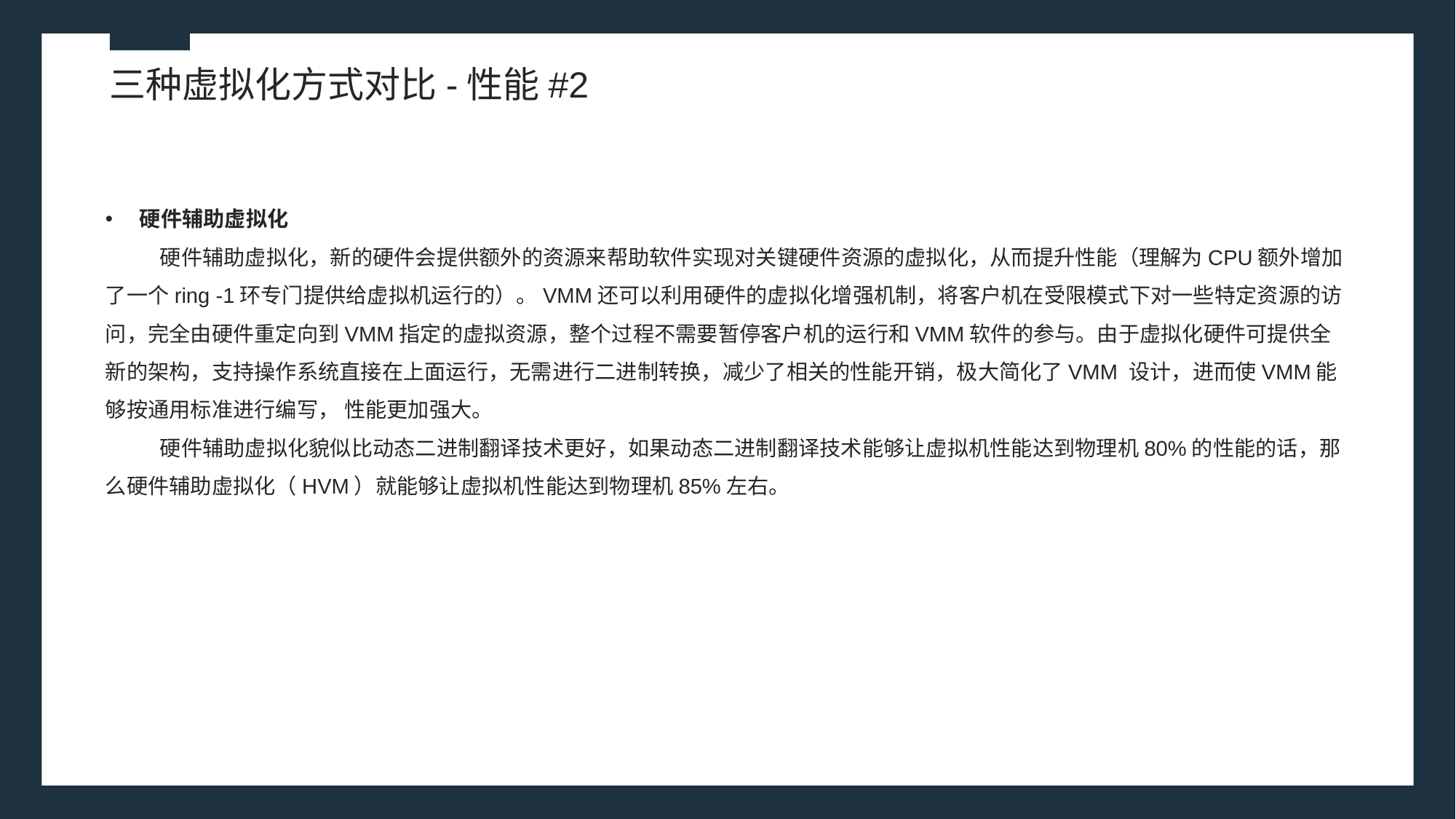

三种虚拟化方式对比-性能#2
硬件辅助虚拟化
硬件辅助虚拟化，新的硬件会提供额外的资源来帮助软件实现对关键硬件资源的虚拟化，从而提升性能（理解为CPU额外增加了一个ring -1环专门提供给虚拟机运行的）。VMM还可以利用硬件的虚拟化增强机制，将客户机在受限模式下对一些特定资源的访问，完全由硬件重定向到VMM指定的虚拟资源，整个过程不需要暂停客户机的运行和VMM软件的参与。由于虚拟化硬件可提供全新的架构，支持操作系统直接在上面运行，无需进行二进制转换，减少了相关的性能开销，极大简化了VMM 设计，进而使VMM能够按通用标准进行编写， 性能更加强大。
硬件辅助虚拟化貌似比动态二进制翻译技术更好，如果动态二进制翻译技术能够让虚拟机性能达到物理机80%的性能的话，那么硬件辅助虚拟化（HVM）就能够让虚拟机性能达到物理机85%左右。